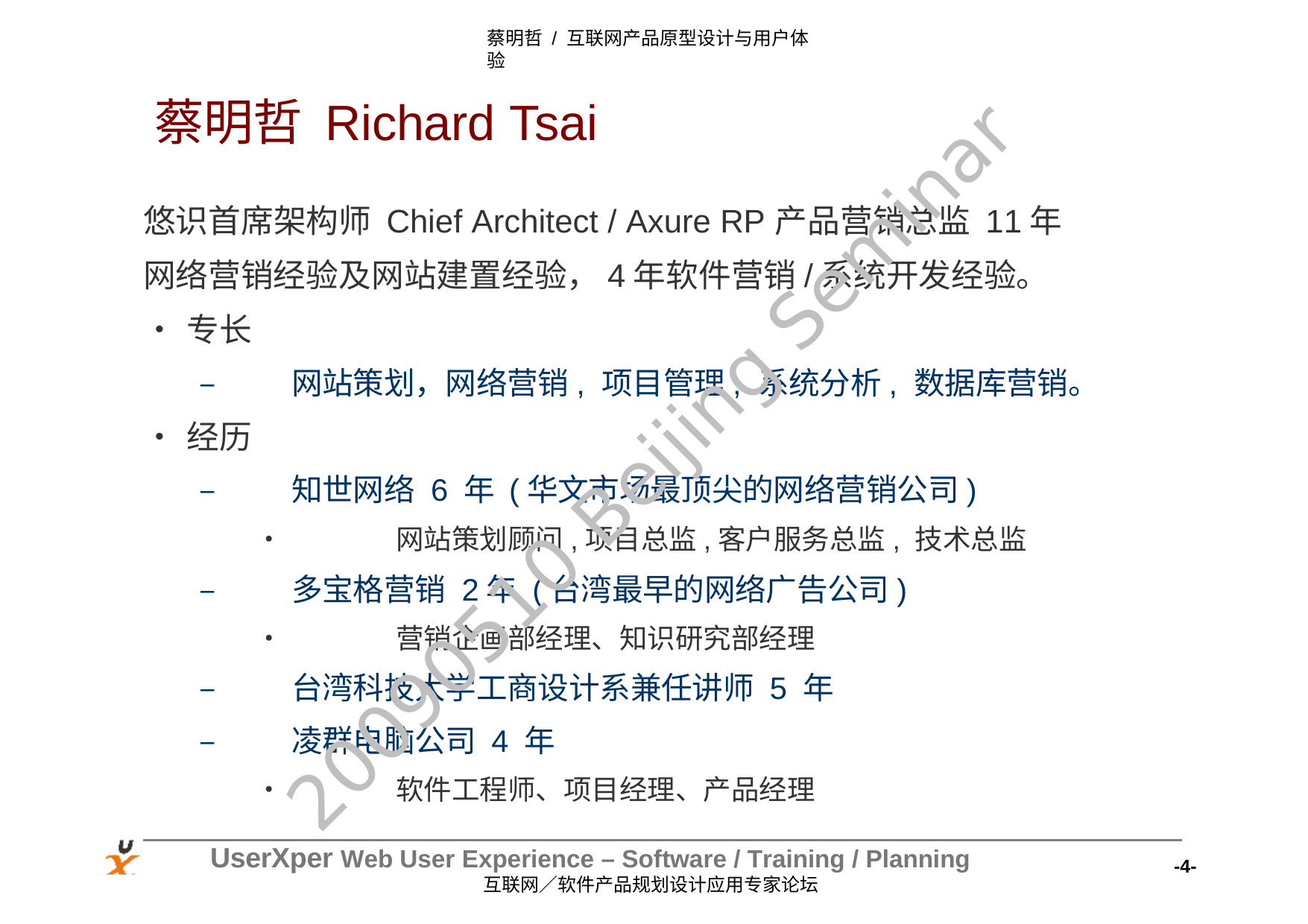

蔡明哲 / 互联网产品原型设计与用户体验
# 蔡明哲 Richard Tsai
悠识首席架构师 Chief Architect / Axure RP产品营销总监 11年网络营销经验及网站建置经验，4年软件营销/系统开发经验。

•	专长

–	网站策划，网络营销, 项目管理, 系统分析, 数据库营销。

•	经历

–	知世网络	6 年 (华文市场最顶尖的网络营销公司)

•	网站策划顾问,项目总监,客户服务总监, 技术总监

–	多宝格营销	2年 (台湾最早的网络广告公司)

•	营销企画部经理、知识研究部经理

–	台湾科技大学工商设计系兼任讲师 5 年

–	凌群电脑公司 4 年

•	软件工程师、项目经理、产品经理
20090510 Beijing Seminar

UserXper Web User Experience – Software / Training / Planning
互联网／软件产品规划设计应用专家论坛
-4-